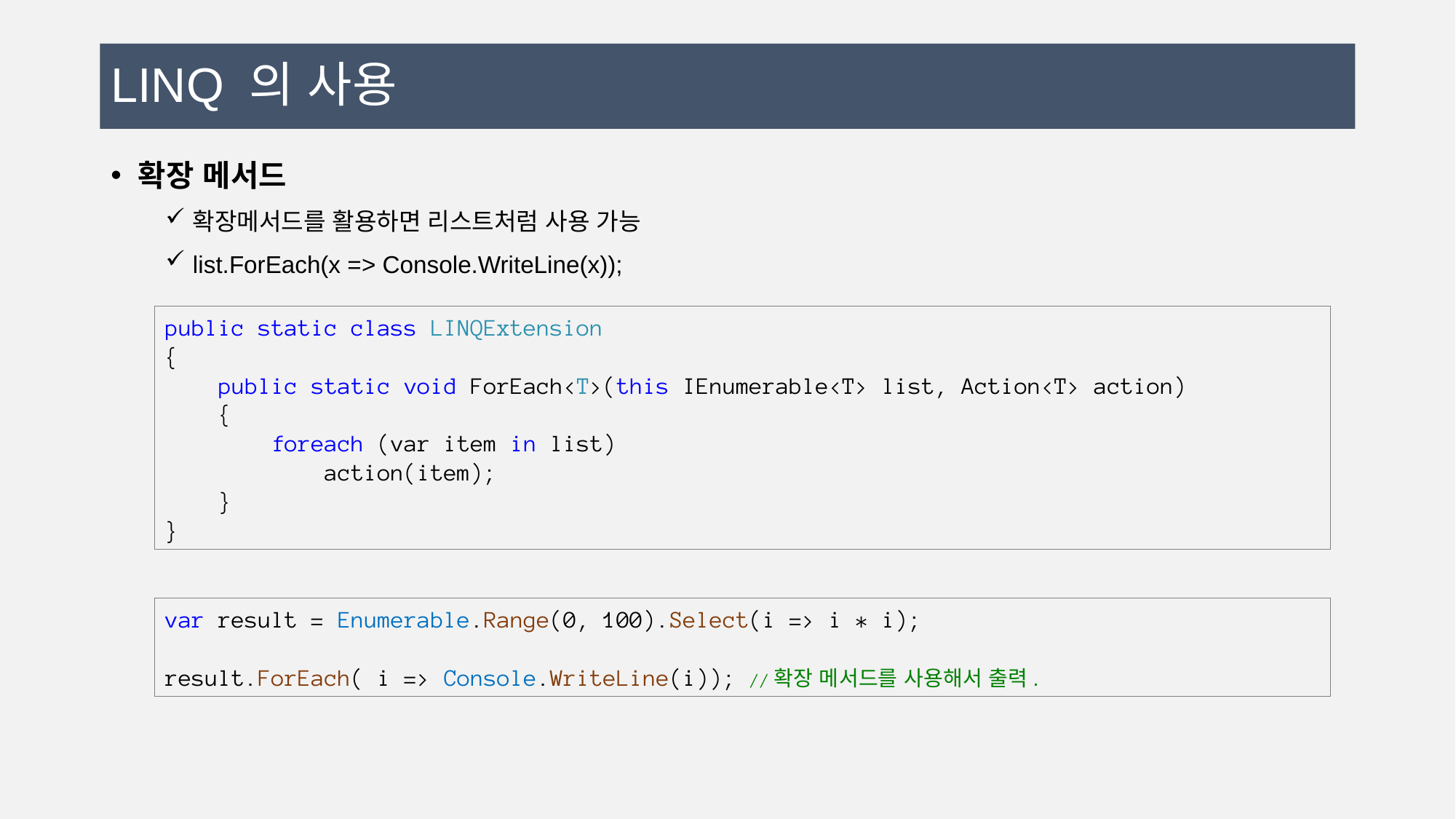

# LINQ 의 사용
확장 메서드
확장메서드를 활용하면 리스트처럼 사용 가능
list.ForEach(x => Console.WriteLine(x));

public static class LINQExtension
{
    public static void ForEach<T>(this IEnumerable<T> list, Action<T> action)
    {
        foreach (var item in list)
            action(item);
    }
}
var result = Enumerable.Range(0, 100).Select(i => i * i);

result.ForEach( i => Console.WriteLine(i)); //확장 메서드를 사용해서 출력.